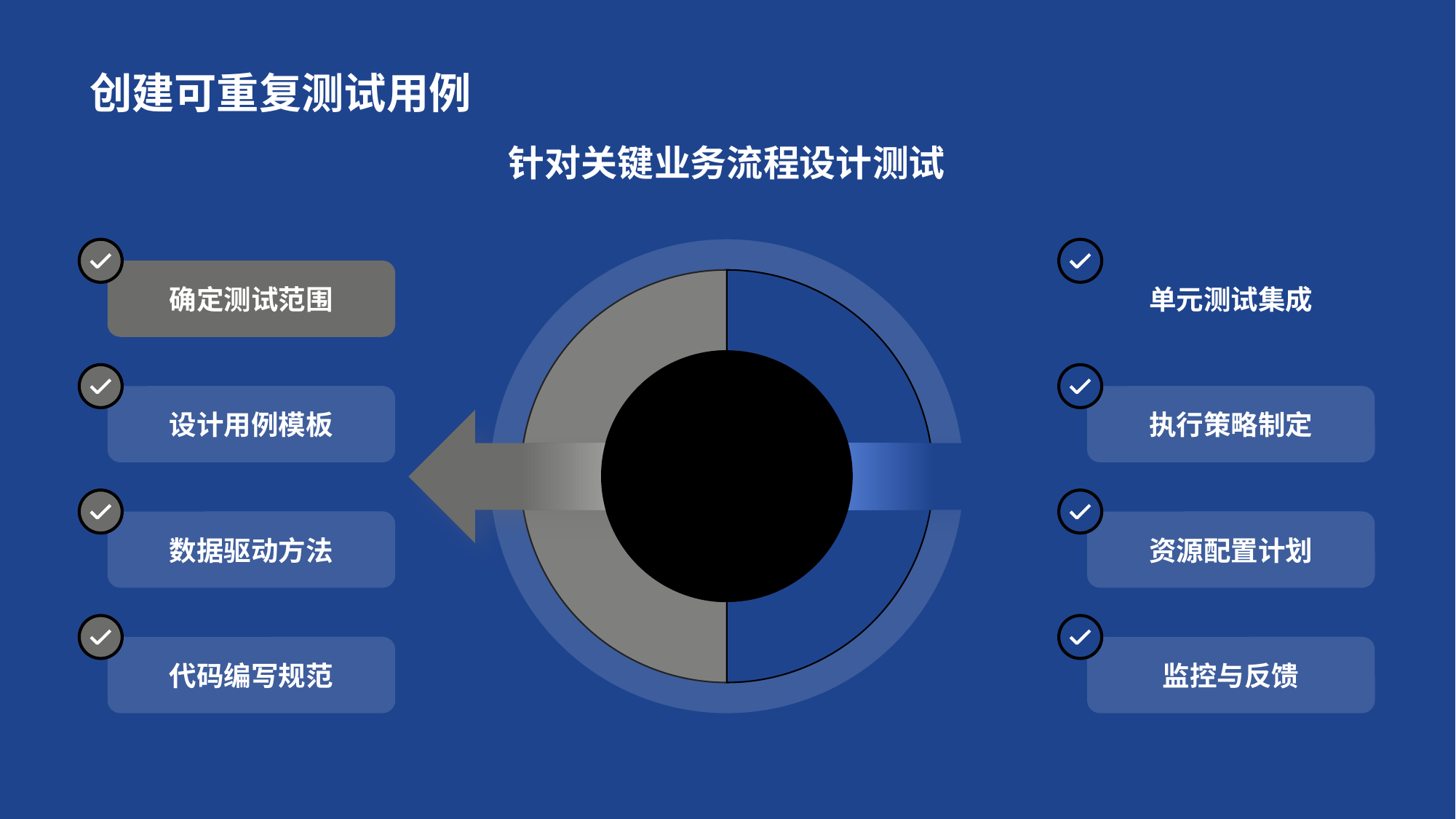

# 创建可重复测试用例
针对关键业务流程设计测试

确定测试范围

单元测试集成

设计用例模板

执行策略制定

数据驱动方法

资源配置计划

代码编写规范

监控与反馈